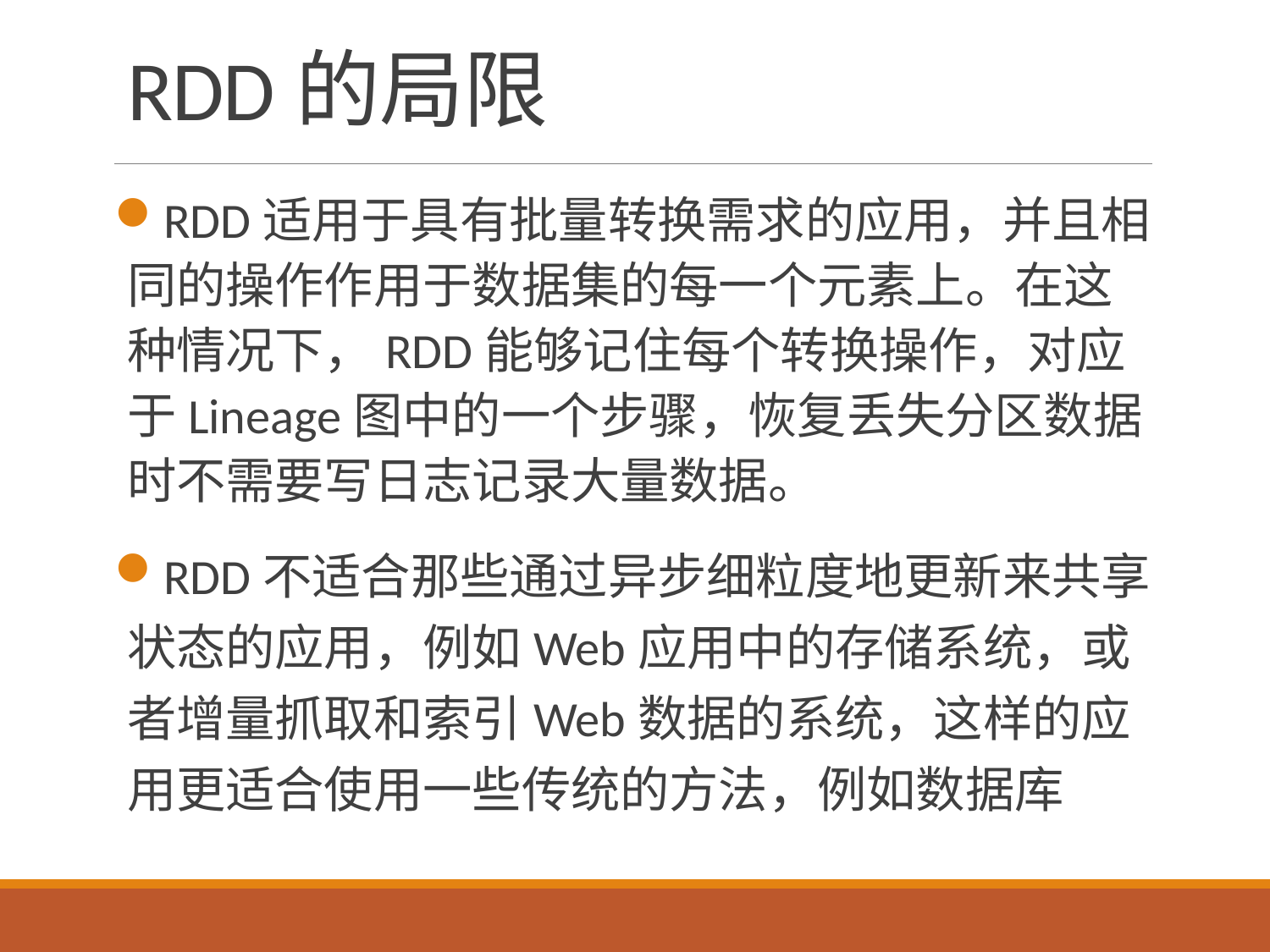

# RDD的局限
RDD适用于具有批量转换需求的应用，并且相同的操作作用于数据集的每一个元素上。在这种情况下，RDD能够记住每个转换操作，对应于Lineage图中的一个步骤，恢复丢失分区数据时不需要写日志记录大量数据。
RDD不适合那些通过异步细粒度地更新来共享状态的应用，例如Web应用中的存储系统，或者增量抓取和索引Web数据的系统，这样的应用更适合使用一些传统的方法，例如数据库